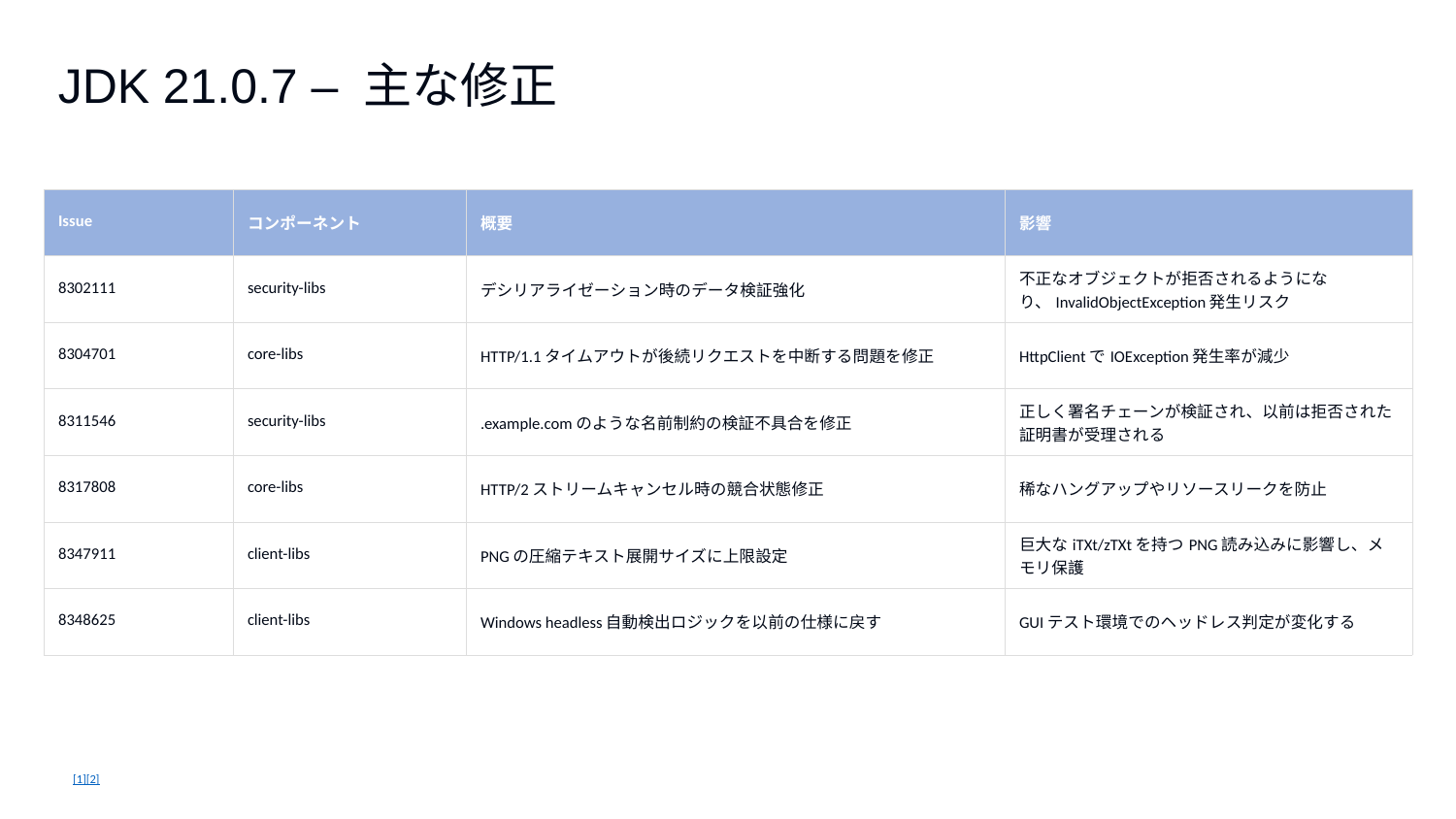

JDK 21.0.7 – 主な修正
| Issue | コンポーネント | 概要 | 影響 |
| --- | --- | --- | --- |
| 8302111 | security-libs | デシリアライゼーション時のデータ検証強化 | 不正なオブジェクトが拒否されるようになり、InvalidObjectException発生リスク |
| 8304701 | core-libs | HTTP/1.1タイムアウトが後続リクエストを中断する問題を修正 | HttpClientでIOException発生率が減少 |
| 8311546 | security-libs | .example.comのような名前制約の検証不具合を修正 | 正しく署名チェーンが検証され、以前は拒否された証明書が受理される |
| 8317808 | core-libs | HTTP/2ストリームキャンセル時の競合状態修正 | 稀なハングアップやリソースリークを防止 |
| 8347911 | client-libs | PNGの圧縮テキスト展開サイズに上限設定 | 巨大なiTXt/zTXtを持つPNG読み込みに影響し、メモリ保護 |
| 8348625 | client-libs | Windows headless自動検出ロジックを以前の仕様に戻す | GUIテスト環境でのヘッドレス判定が変化する |
[1][2]